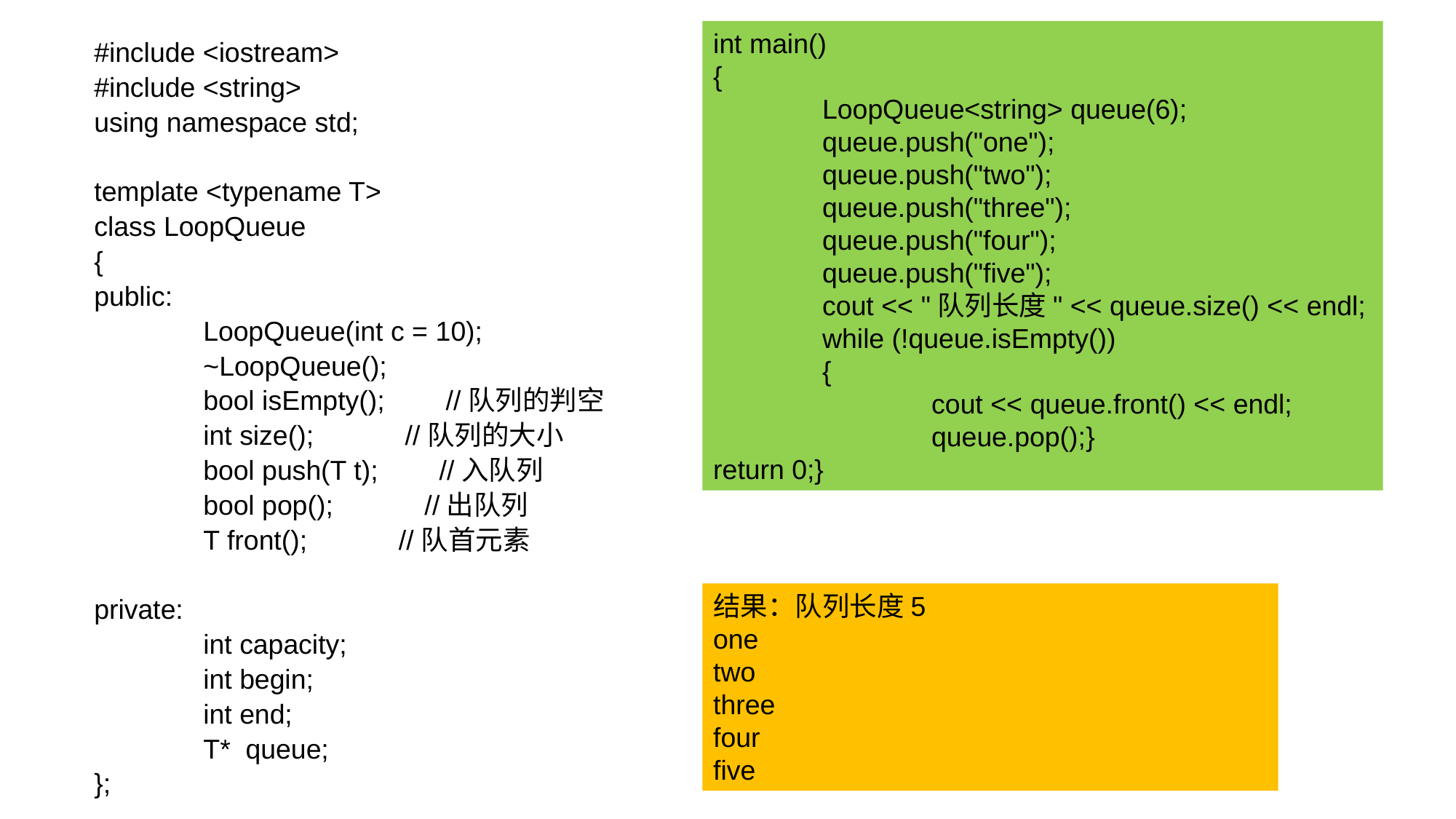

int main()
{
	LoopQueue<string> queue(6);
	queue.push("one");
	queue.push("two");
	queue.push("three");
	queue.push("four");
	queue.push("five");
	cout << "队列长度" << queue.size() << endl;
	while (!queue.isEmpty())
	{
		cout << queue.front() << endl;
		queue.pop();}
return 0;}
#include <iostream>
#include <string>
using namespace std;

template <typename T>
class LoopQueue
{
public:
	LoopQueue(int c = 10);
	~LoopQueue();
	bool isEmpty();        //队列的判空
	int size();            //队列的大小
	bool push(T t);        //入队列
	bool pop();            //出队列
	T front();            //队首元素

private:
	int capacity;
	int begin;
	int end;
	T*  queue;
};
结果：队列长度5
one
two
three
four
five